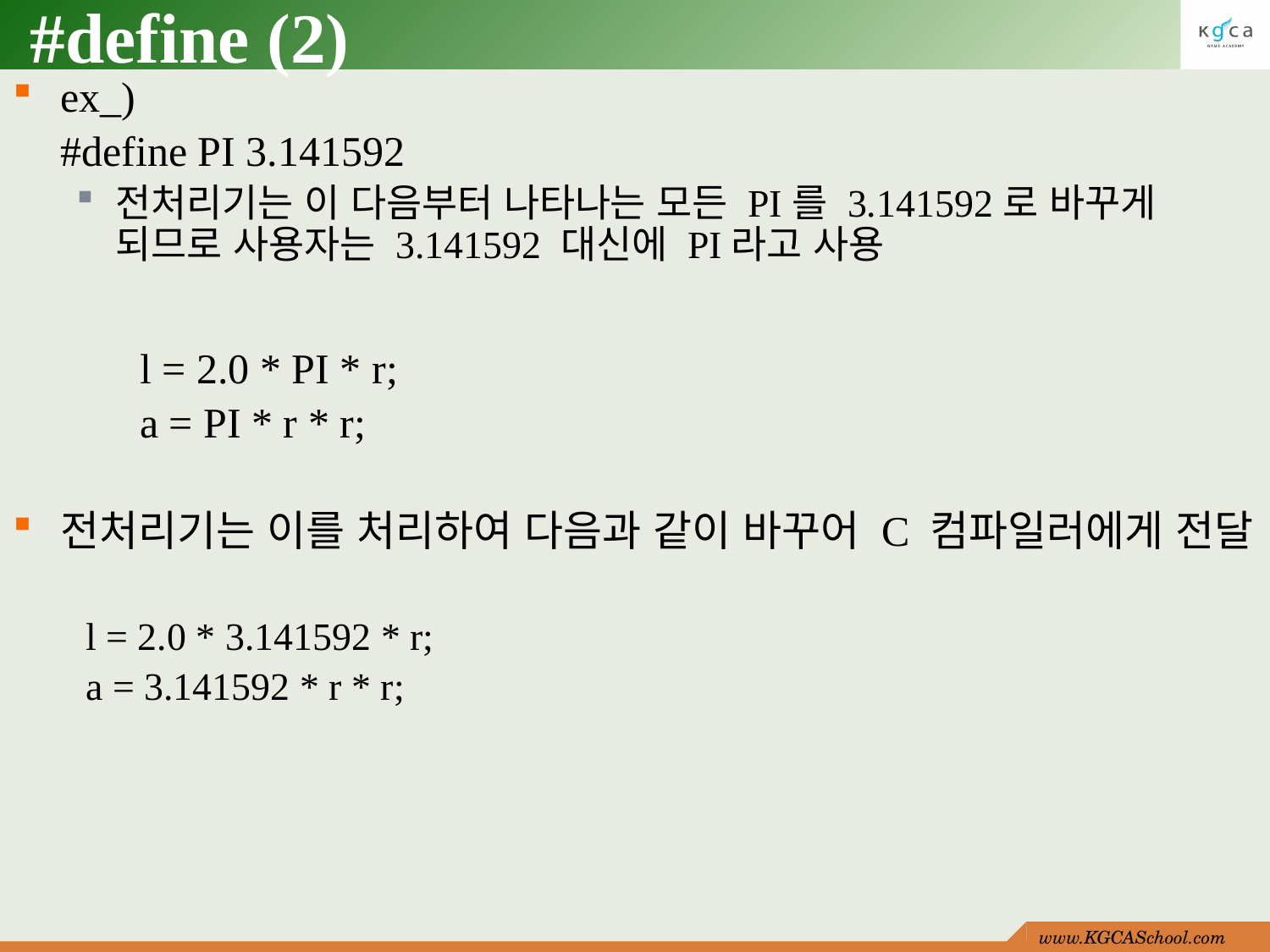

# #define (2)
ex_)
	#define PI 3.141592
전처리기는 이 다음부터 나타나는 모든 PI를 3.141592로 바꾸게 되므로 사용자는 3.141592 대신에 PI라고 사용

l = 2.0 * PI * r;
a = PI * r * r;

전처리기는 이를 처리하여 다음과 같이 바꾸어 C 컴파일러에게 전달

 l = 2.0 * 3.141592 * r;
 a = 3.141592 * r * r;